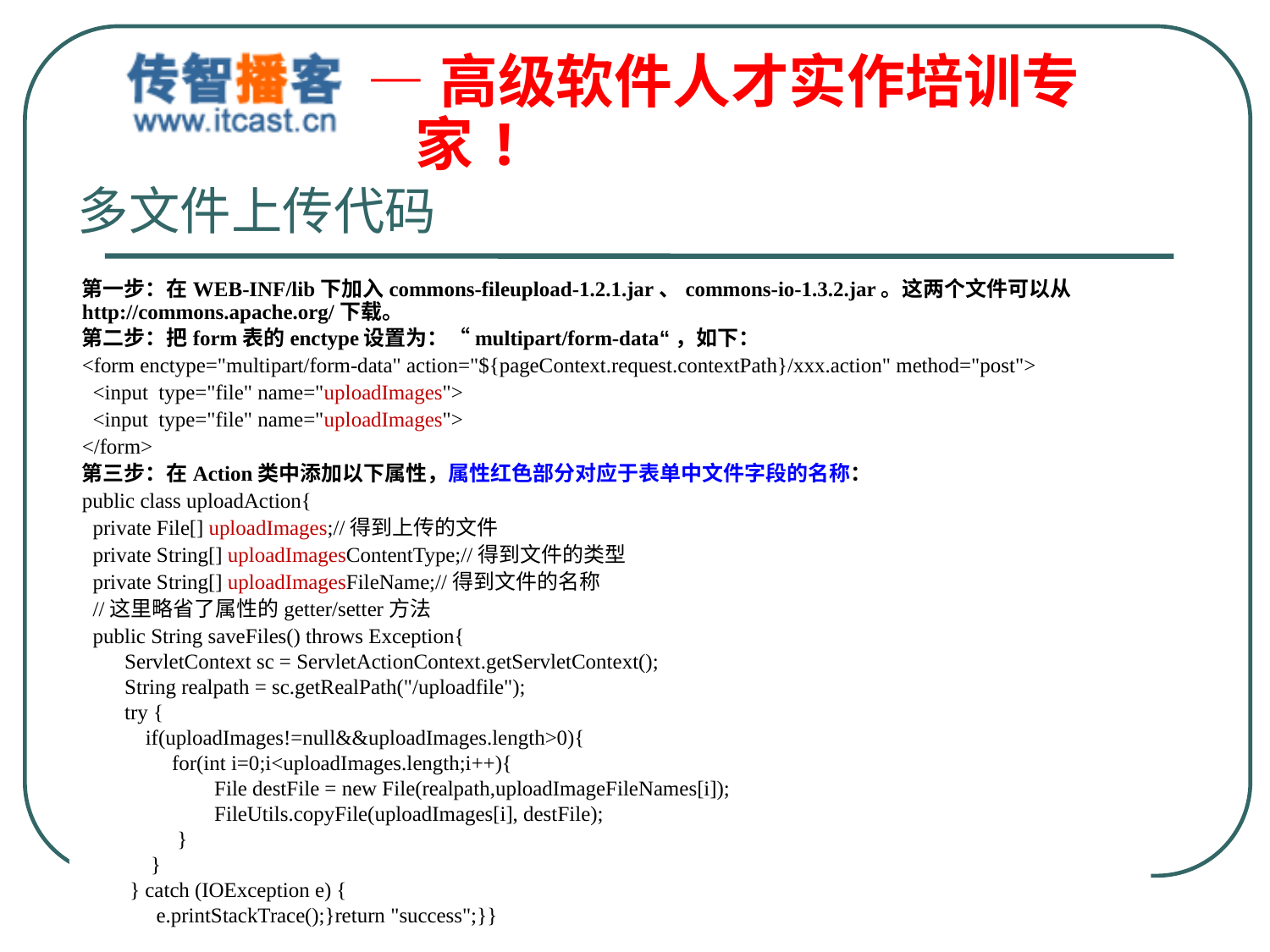

多文件上传代码
第一步：在WEB-INF/lib下加入commons-fileupload-1.2.1.jar、commons-io-1.3.2.jar。这两个文件可以从http://commons.apache.org/下载。
第二步：把form表的enctype设置为：“multipart/form-data“，如下：
<form enctype="multipart/form-data" action="${pageContext.request.contextPath}/xxx.action" method="post">
  <input  type="file" name="uploadImages">
  <input  type="file" name="uploadImages">
</form>
第三步：在Action类中添加以下属性，属性红色部分对应于表单中文件字段的名称：
public class uploadAction{
  private File[] uploadImages;//得到上传的文件
  private String[] uploadImagesContentType;//得到文件的类型
  private String[] uploadImagesFileName;//得到文件的名称
  //这里略省了属性的getter/setter方法
  public String saveFiles() throws Exception{
        ServletContext sc = ServletActionContext.getServletContext();
        String realpath = sc.getRealPath("/uploadfile");
        try {
            if(uploadImages!=null&&uploadImages.length>0){
                 for(int i=0;i<uploadImages.length;i++){
                         File destFile = new File(realpath,uploadImageFileNames[i]);
                         FileUtils.copyFile(uploadImages[i], destFile);
                  }
             }
         } catch (IOException e) {
              e.printStackTrace();}return "success";}}
北京传智播客教育 www.itcast.cn
北京传智播客教育 www.itcast.cn